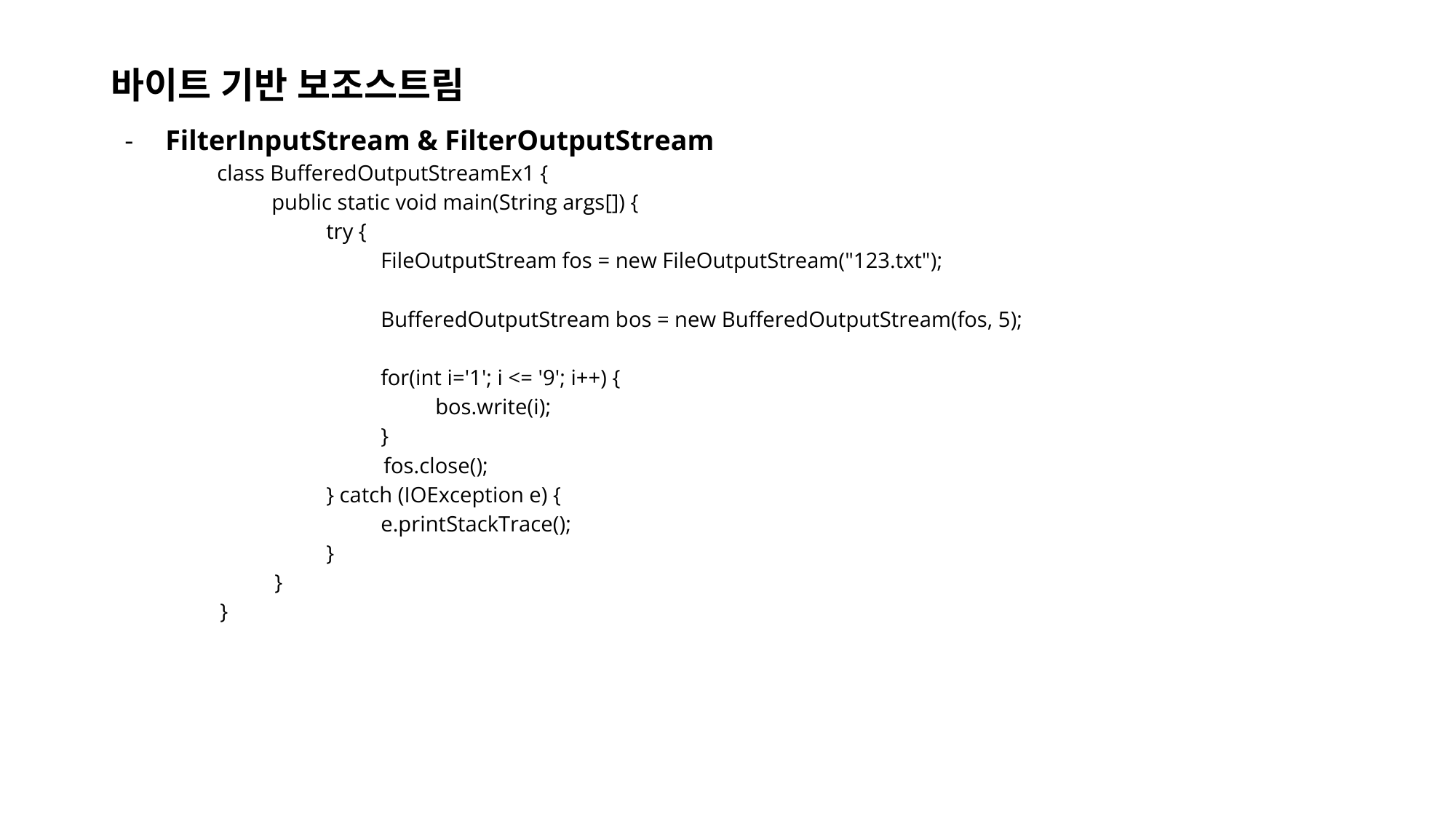

바이트 기반 보조스트림

FilterInputStream & FilterOutputStream
class BufferedOutputStreamEx1 {
public static void main(String args[]) {
try {
FileOutputStream fos = new FileOutputStream("123.txt");

BufferedOutputStream bos = new BufferedOutputStream(fos, 5);

for(int i='1'; i <= '9'; i++) {
bos.write(i);
}
fos.close();
} catch (IOException e) {
e.printStackTrace();
}
}
}